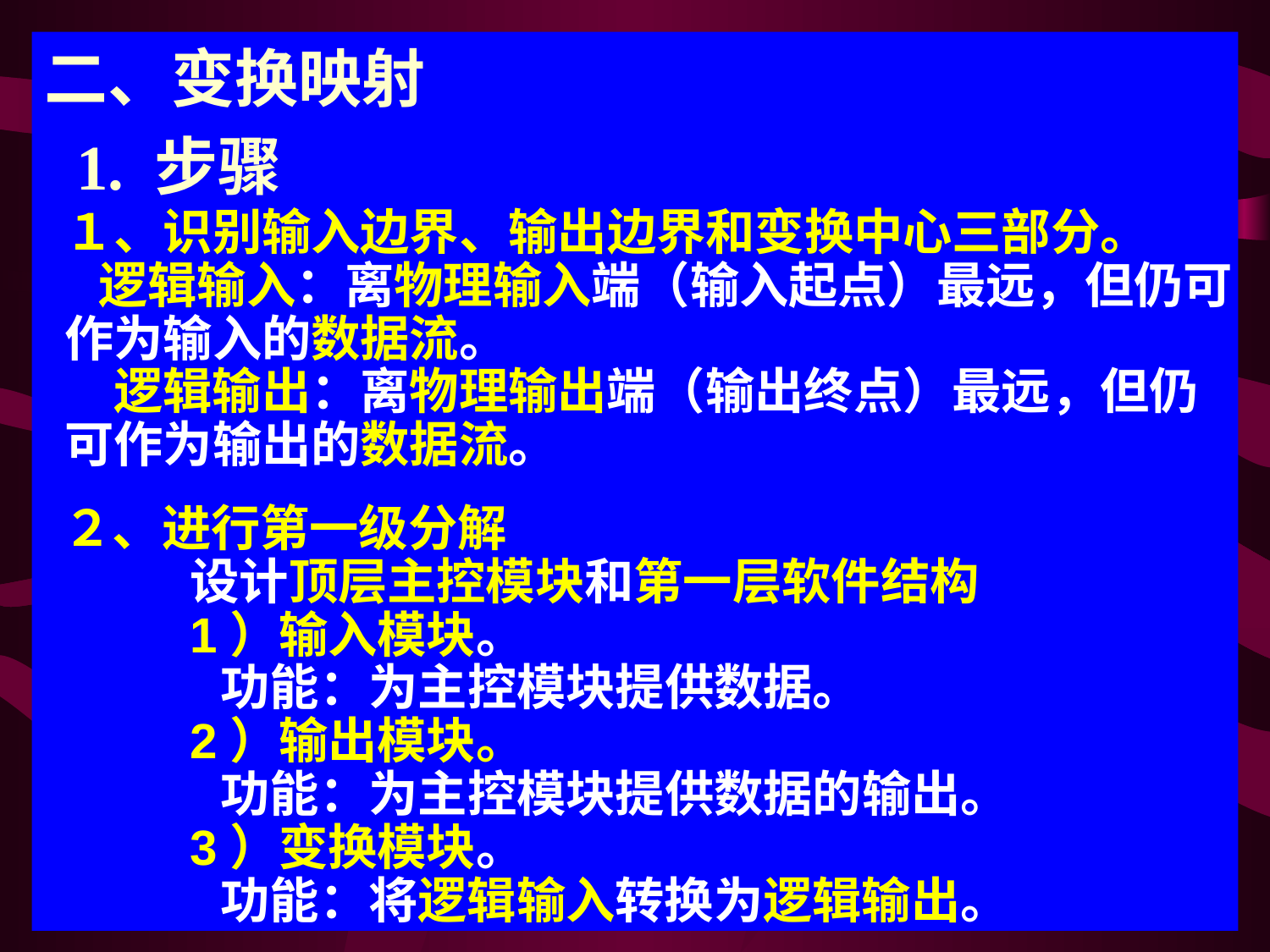

二、变换映射
  1. 步骤

１、识别输入边界、输出边界和变换中心三部分。
  逻辑输入：离物理输入端（输入起点）最远，但仍可作为输入的数据流。
　逻辑输出：离物理输出端（输出终点）最远，但仍可作为输出的数据流。
２、进行第一级分解
	设计顶层主控模块和第一层软件结构
	1）输入模块。
             功能：为主控模块提供数据。
	2）输出模块。
             功能：为主控模块提供数据的输出。
	3）变换模块。
             功能：将逻辑输入转换为逻辑输出。

86